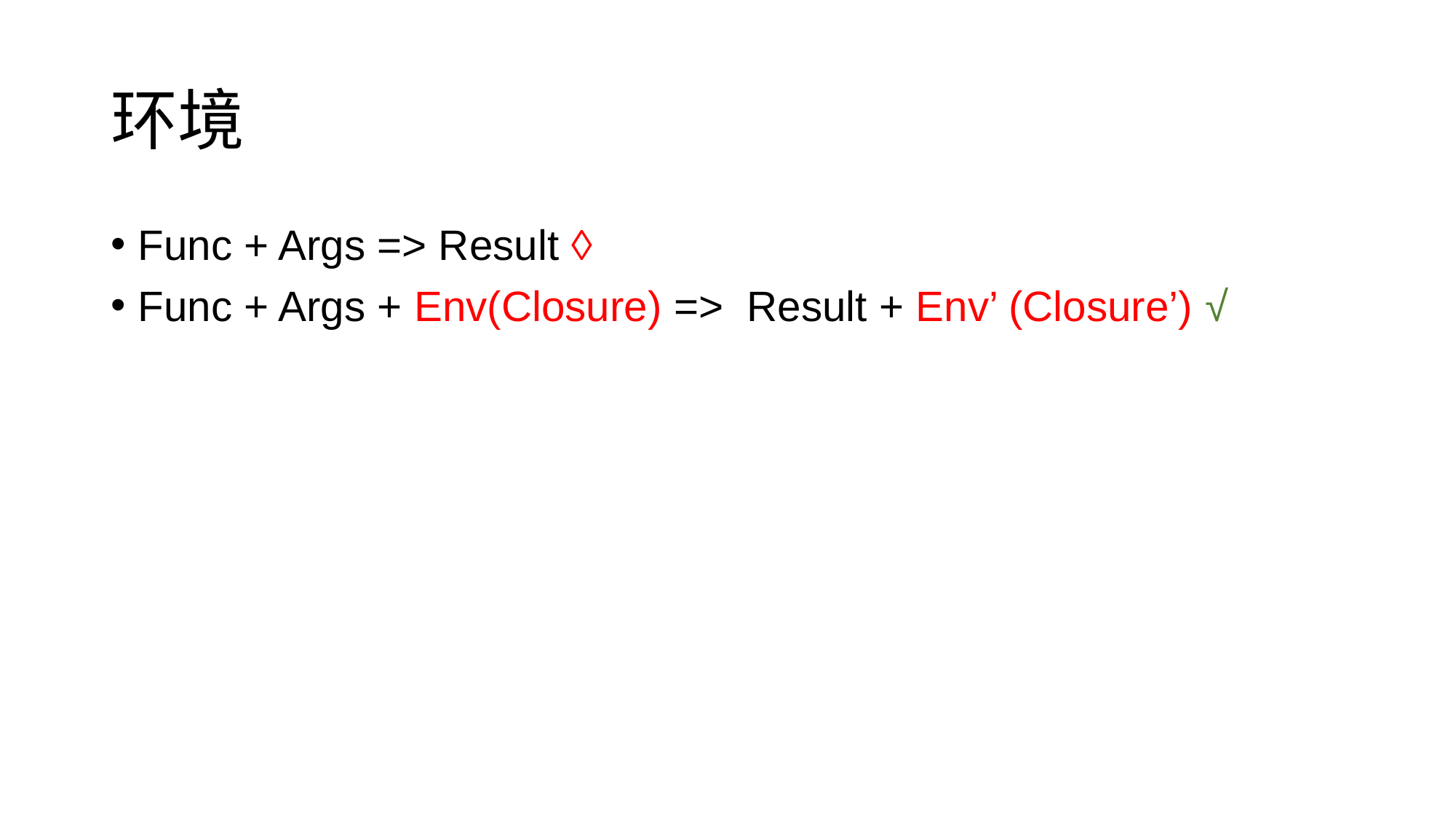

# 环境
Func + Args => Result ◊
Func + Args + Env(Closure) =>  Result + Env’ (Closure’) √